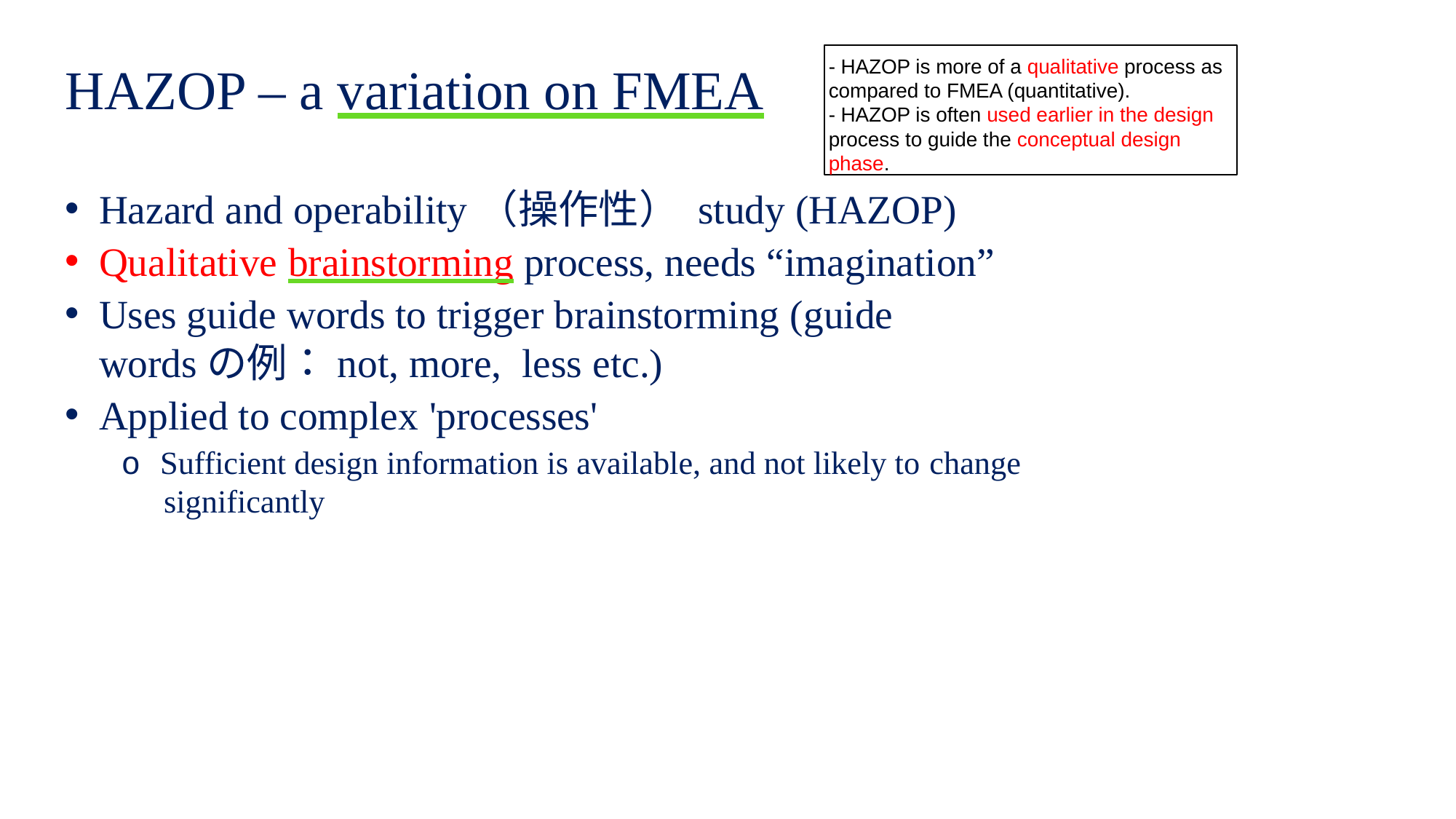

- HAZOP is more of a qualitative process as compared to FMEA (quantitative).
- HAZOP is often used earlier in the design process to guide the conceptual design phase.
# HAZOP – a variation on FMEA
Hazard and operability（操作性） study (HAZOP)
Qualitative brainstorming process, needs “imagination”
Uses guide words to trigger brainstorming (guide wordsの例：not, more,  less etc.)
Applied to complex 'processes'
o Sufficient design information is available, and not likely to change  significantly